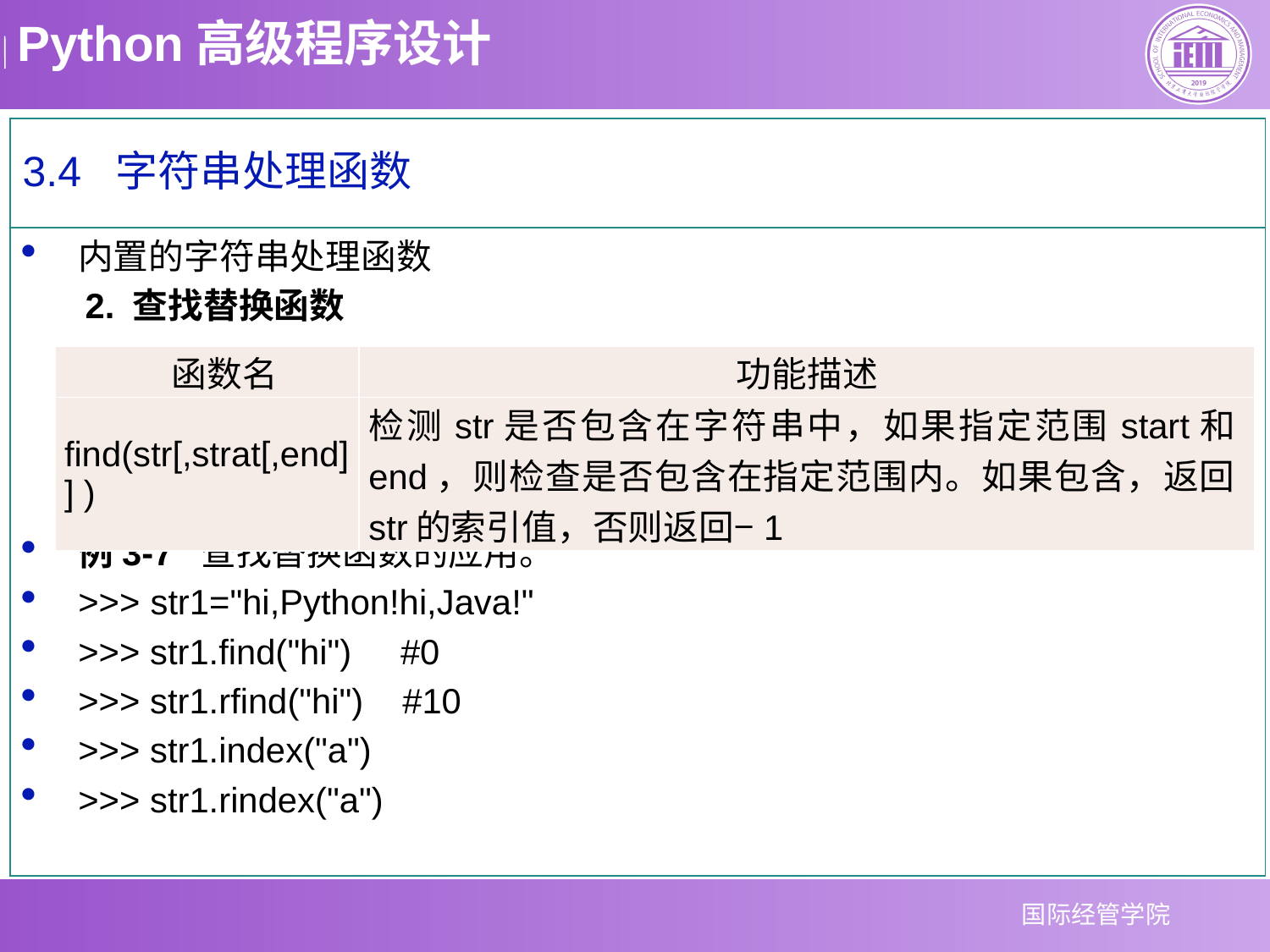

3.4  字符串处理函数
内置的字符串处理函数
2. 查找替换函数

例3-7  查找替换函数的应用。
>>> str1="hi,Python!hi,Java!"
>>> str1.find("hi")     #0
>>> str1.rfind("hi")    #10
>>> str1.index("a")
>>> str1.rindex("a")

| 函数名 | 功能描述 |
| --- | --- |
| find(str[,strat[,end]] ) | 检测str是否包含在字符串中，如果指定范围start和end，则检查是否包含在指定范围内。如果包含，返回str的索引值，否则返回−1 |